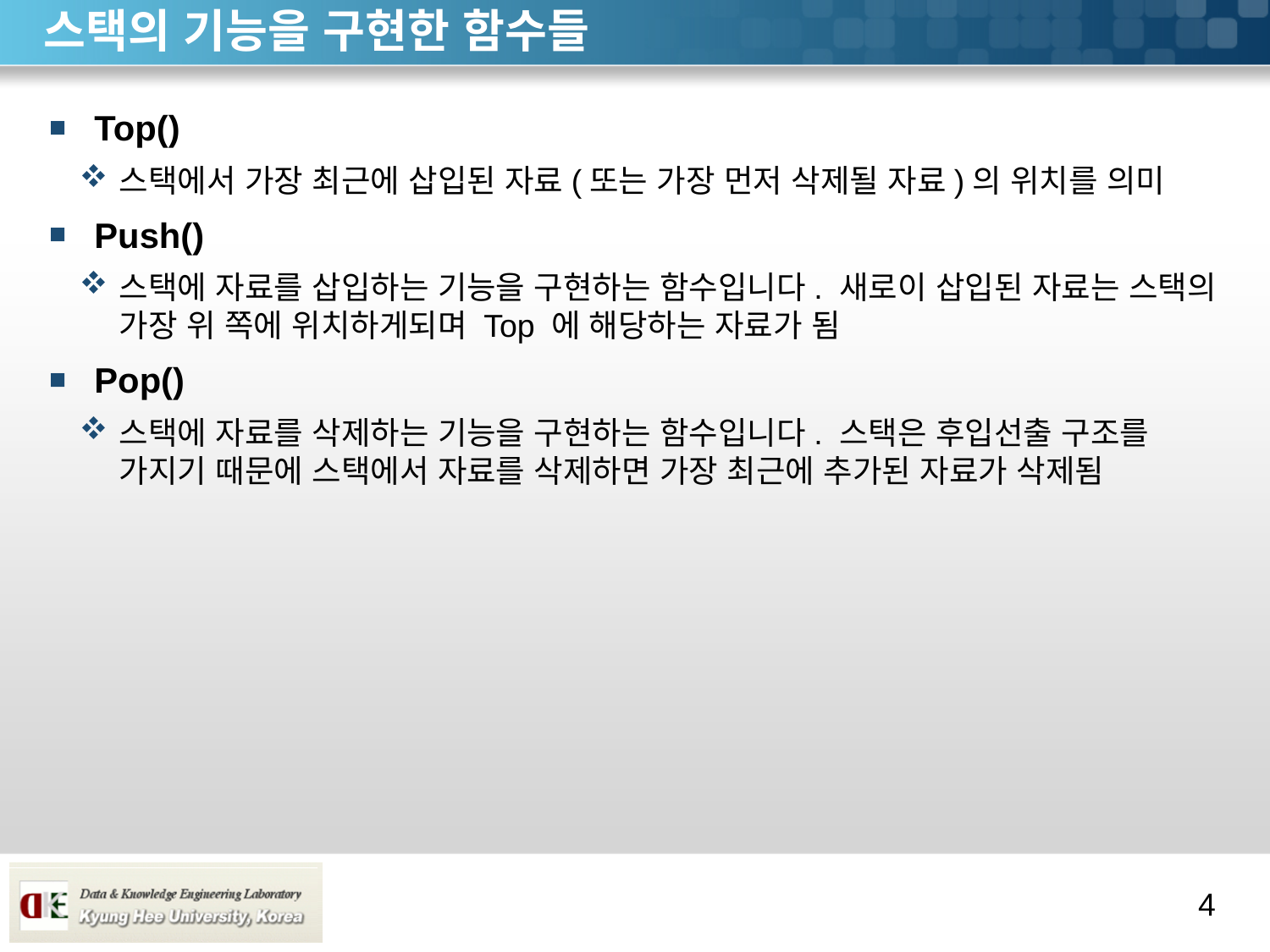

# 스택의 기능을 구현한 함수들
Top()
스택에서 가장 최근에 삽입된 자료(또는 가장 먼저 삭제될 자료)의 위치를 의미
Push()
스택에 자료를 삽입하는 기능을 구현하는 함수입니다. 새로이 삽입된 자료는 스택의 가장 위 쪽에 위치하게되며 Top 에 해당하는 자료가 됨
Pop()
스택에 자료를 삭제하는 기능을 구현하는 함수입니다. 스택은 후입선출 구조를 가지기 때문에 스택에서 자료를 삭제하면 가장 최근에 추가된 자료가 삭제됨